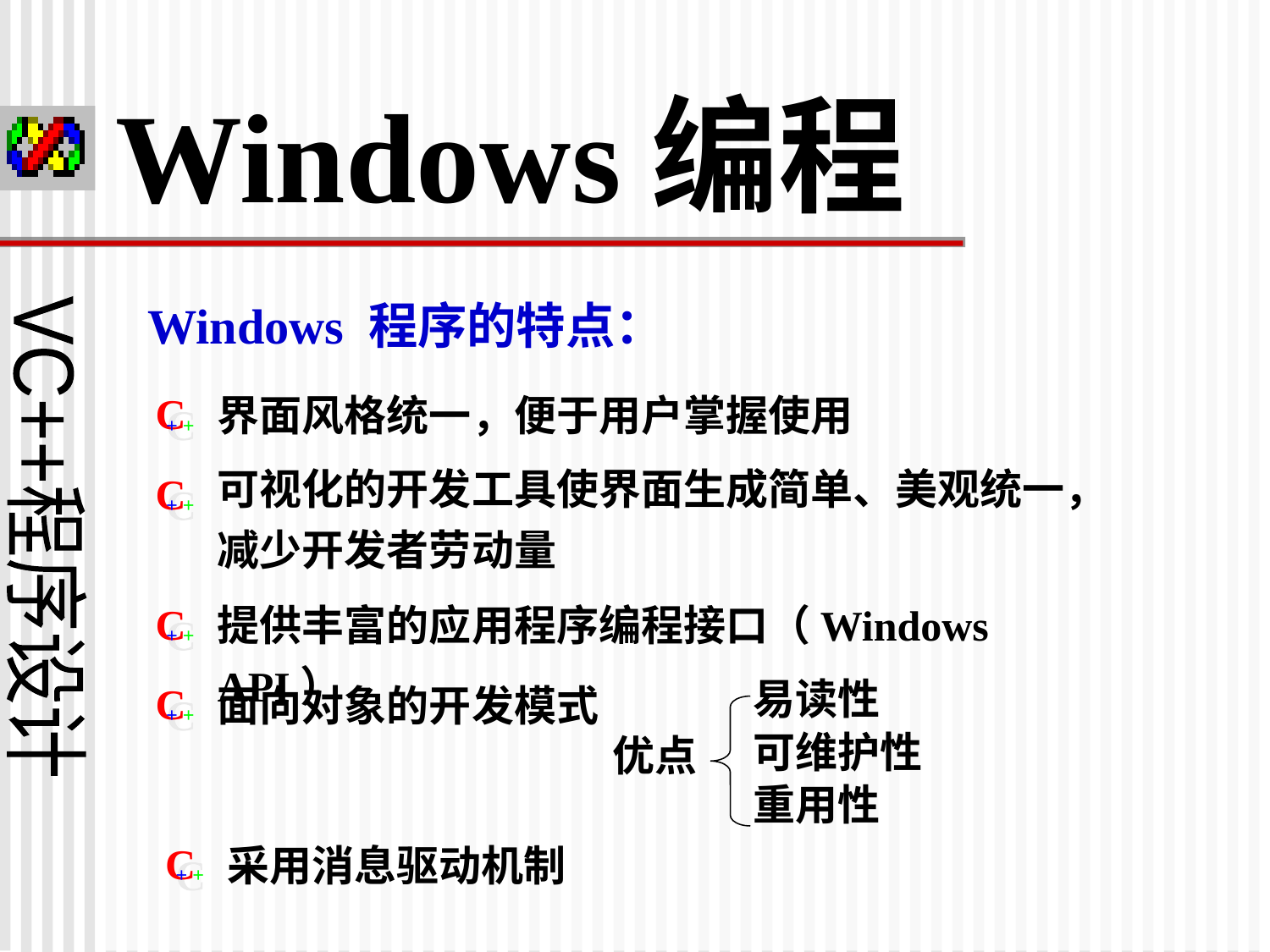

Windows编程
Windows 程序的特点：
界面风格统一，便于用户掌握使用
C
+ +
可视化的开发工具使界面生成简单、美观统一，减少开发者劳动量
C
+ +
提供丰富的应用程序编程接口（Windows API）
C
+ +
面向对象的开发模式
易读性
C
+ +

可维护性
优点
重用性
采用消息驱动机制
C
+ +